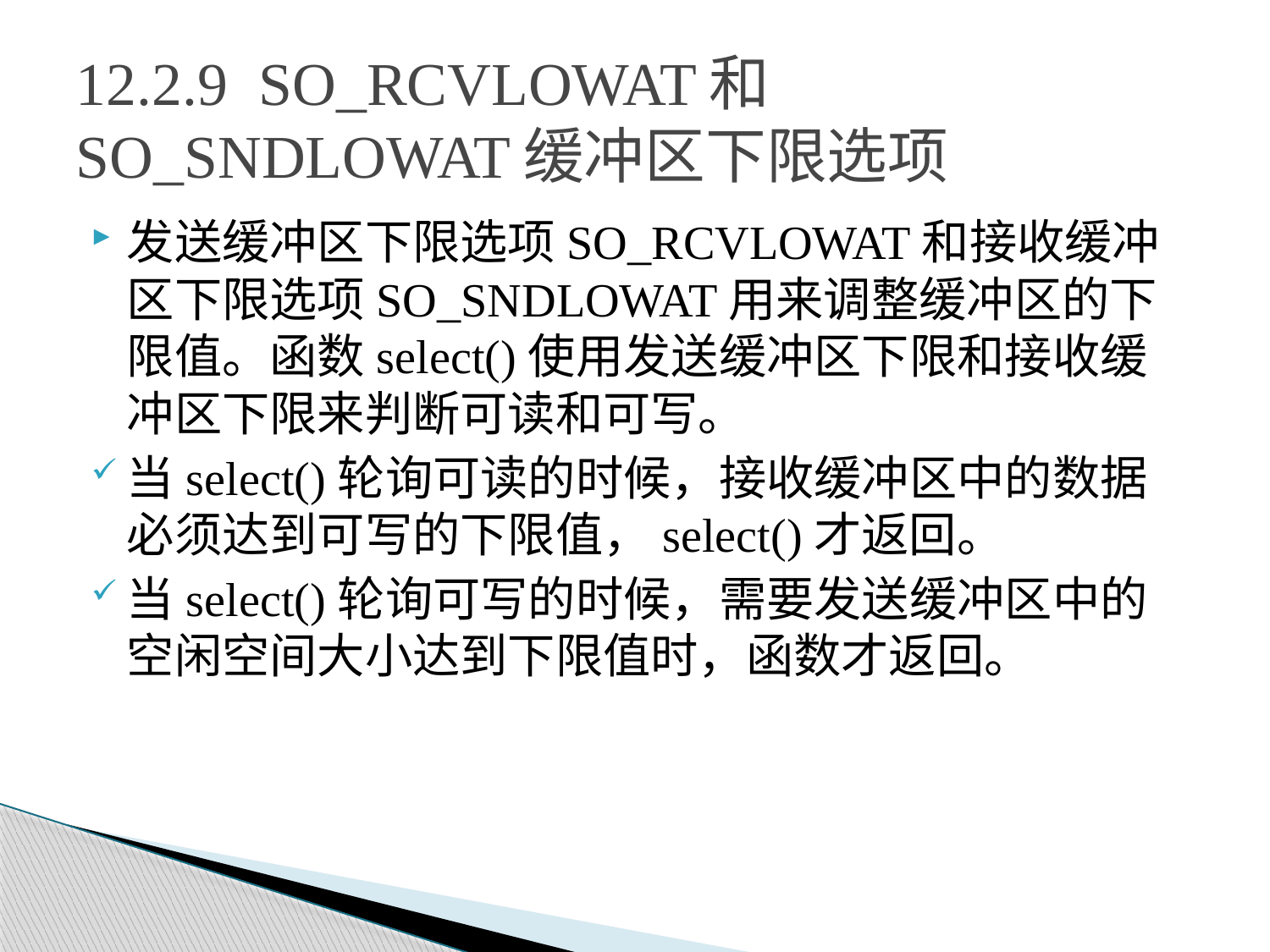

# 12.2.9  SO_RCVLOWAT和SO_SNDLOWAT缓冲区下限选项
发送缓冲区下限选项SO_RCVLOWAT和接收缓冲区下限选项SO_SNDLOWAT用来调整缓冲区的下限值。函数select()使用发送缓冲区下限和接收缓冲区下限来判断可读和可写。
当select()轮询可读的时候，接收缓冲区中的数据必须达到可写的下限值，select()才返回。
当select()轮询可写的时候，需要发送缓冲区中的空闲空间大小达到下限值时，函数才返回。